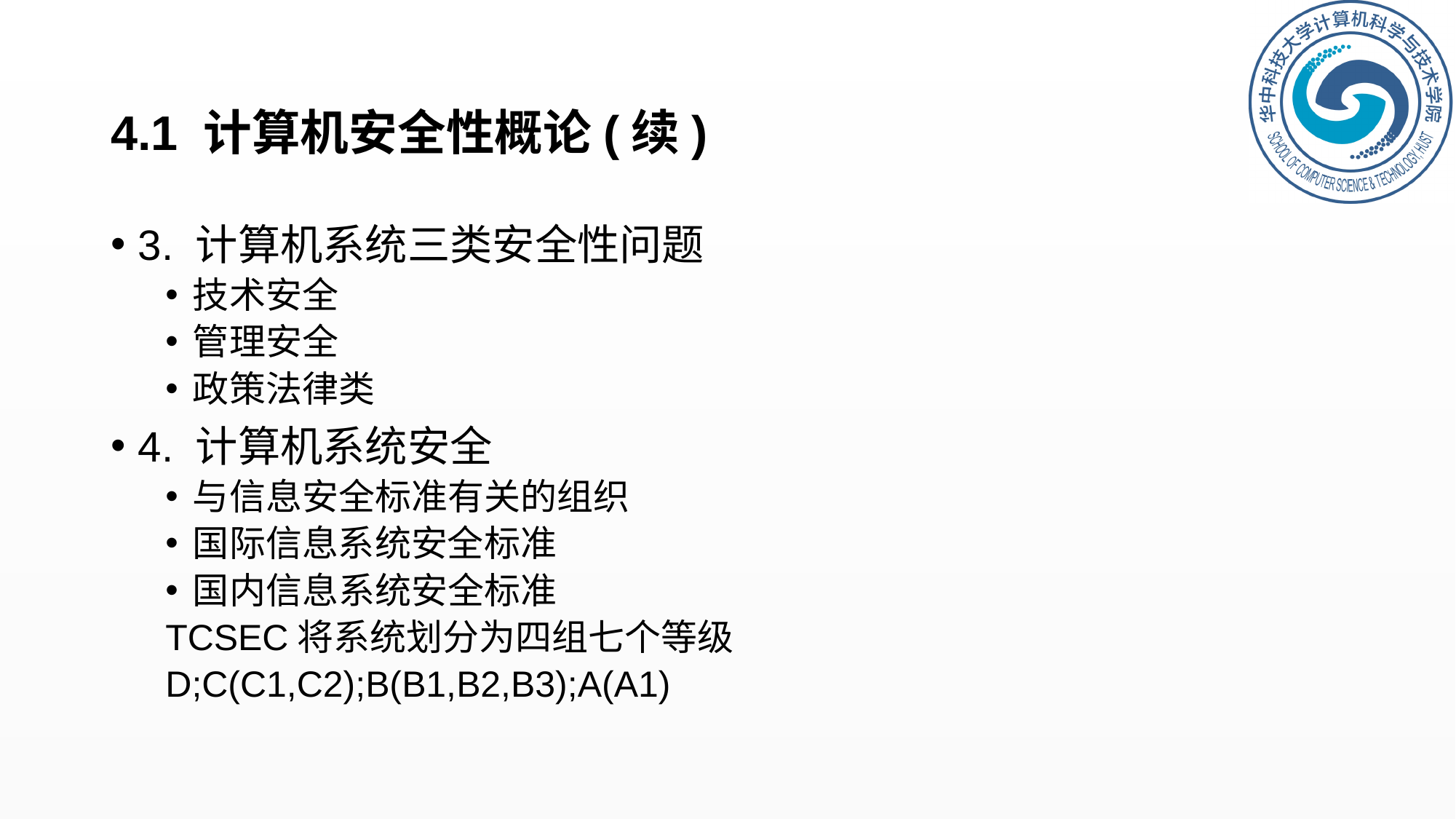

# 4.1 计算机安全性概论(续)
3. 计算机系统三类安全性问题
技术安全
管理安全
政策法律类
4. 计算机系统安全
与信息安全标准有关的组织
国际信息系统安全标准
国内信息系统安全标准
TCSEC将系统划分为四组七个等级
D;C(C1,C2);B(B1,B2,B3);A(A1)